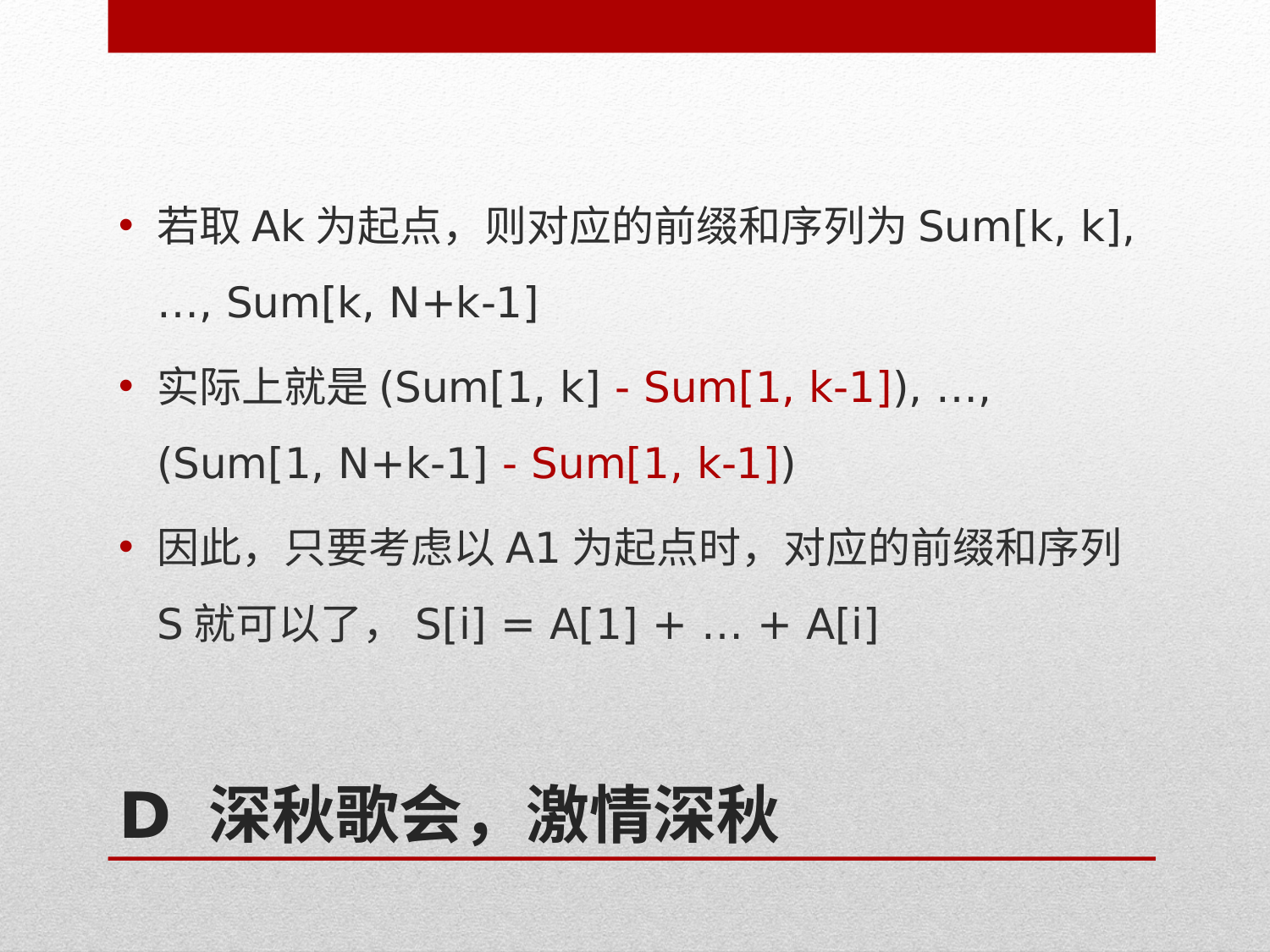

若取Ak为起点，则对应的前缀和序列为Sum[k, k], …, Sum[k, N+k-1]
实际上就是(Sum[1, k] - Sum[1, k-1]), …, (Sum[1, N+k-1] - Sum[1, k-1])
因此，只要考虑以A1为起点时，对应的前缀和序列S就可以了，S[i] = A[1] + … + A[i]
# D 深秋歌会，激情深秋